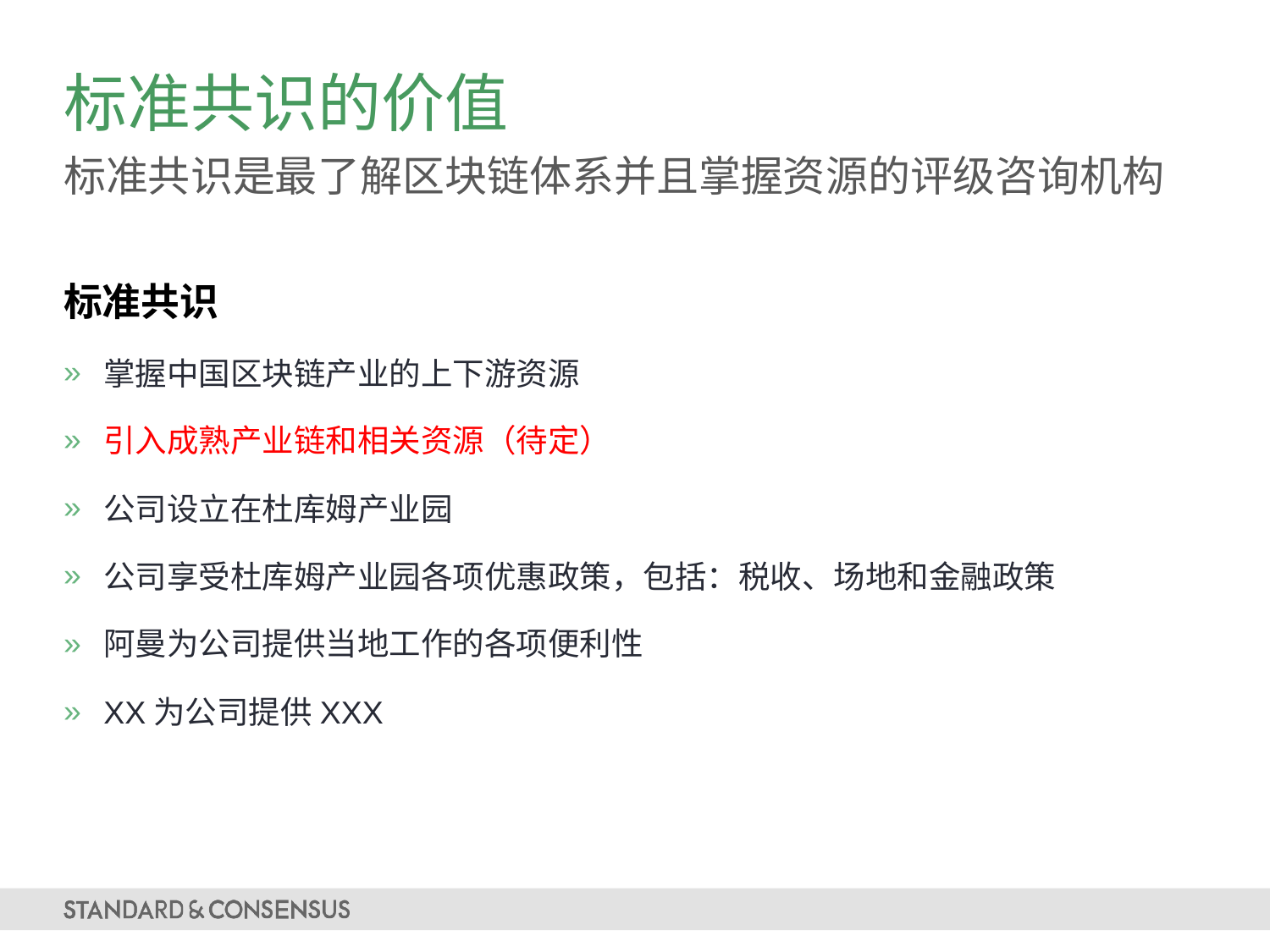

# 标准共识的价值
标准共识是最了解区块链体系并且掌握资源的评级咨询机构
标准共识
掌握中国区块链产业的上下游资源
引入成熟产业链和相关资源（待定）
公司设立在杜库姆产业园
公司享受杜库姆产业园各项优惠政策，包括：税收、场地和金融政策
阿曼为公司提供当地工作的各项便利性
XX为公司提供XXX